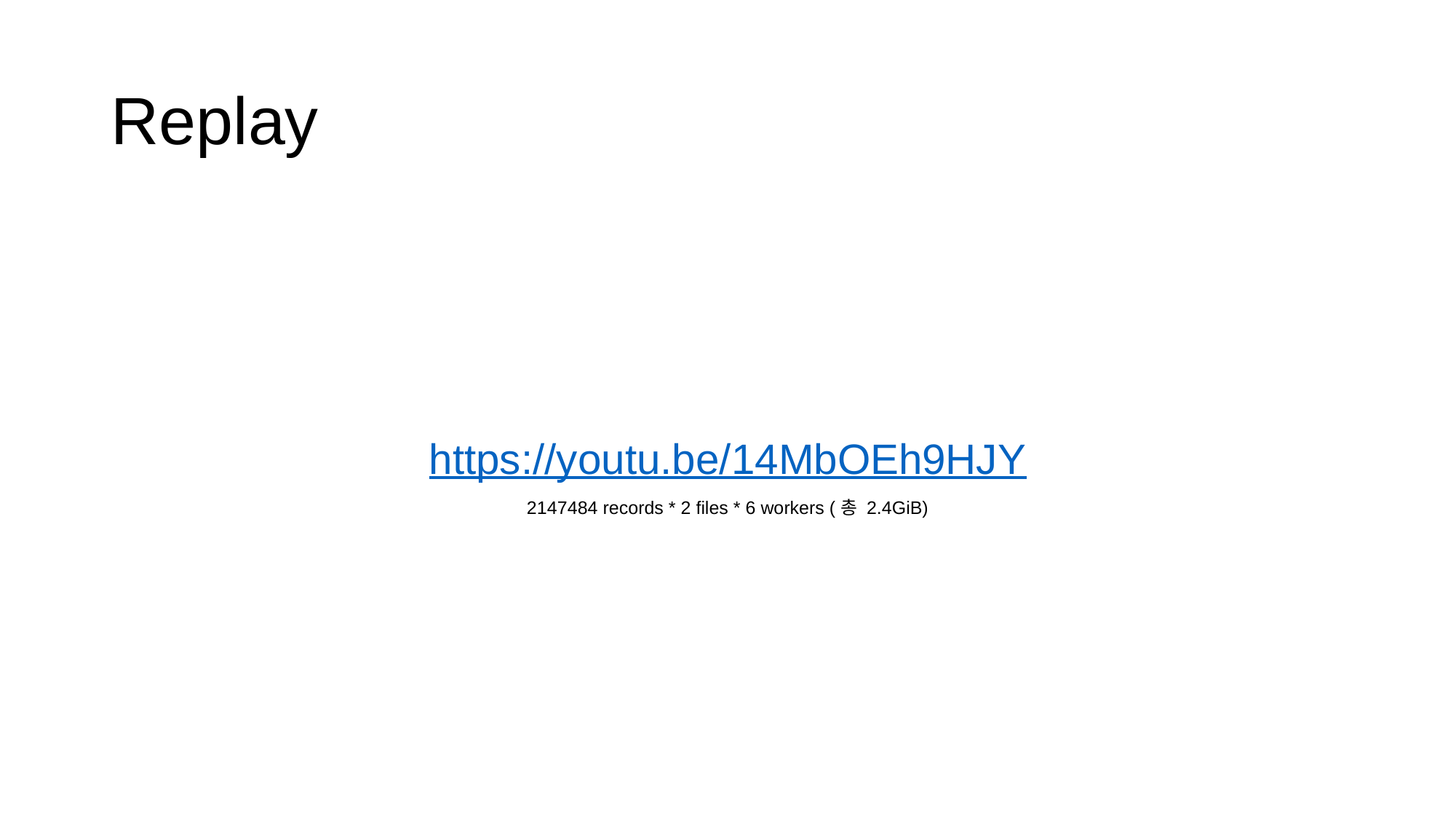

# Replay
https://youtu.be/14MbOEh9HJY
2147484 records * 2 files * 6 workers (총 2.4GiB)